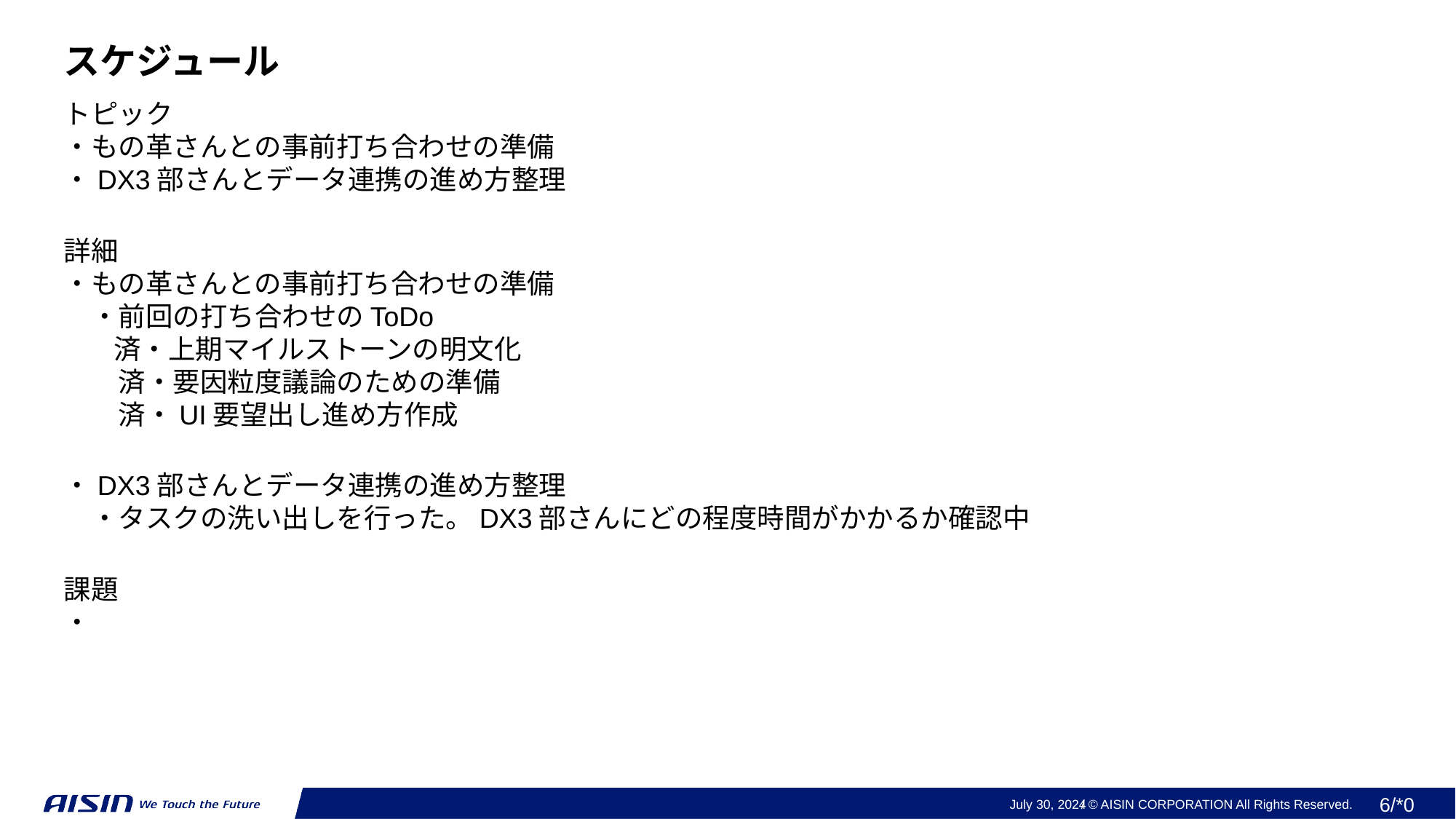

スケジュール
トピック
・もの革さんとの事前打ち合わせの準備
・DX3部さんとデータ連携の進め方整理
詳細
・もの革さんとの事前打ち合わせの準備
　・前回の打ち合わせのToDo
       済・上期マイルストーンの明文化
　　済・要因粒度議論のための準備
　　済・UI要望出し進め方作成
・DX3部さんとデータ連携の進め方整理
　・タスクの洗い出しを行った。DX3部さんにどの程度時間がかかるか確認中
課題
・

July 30, 2024